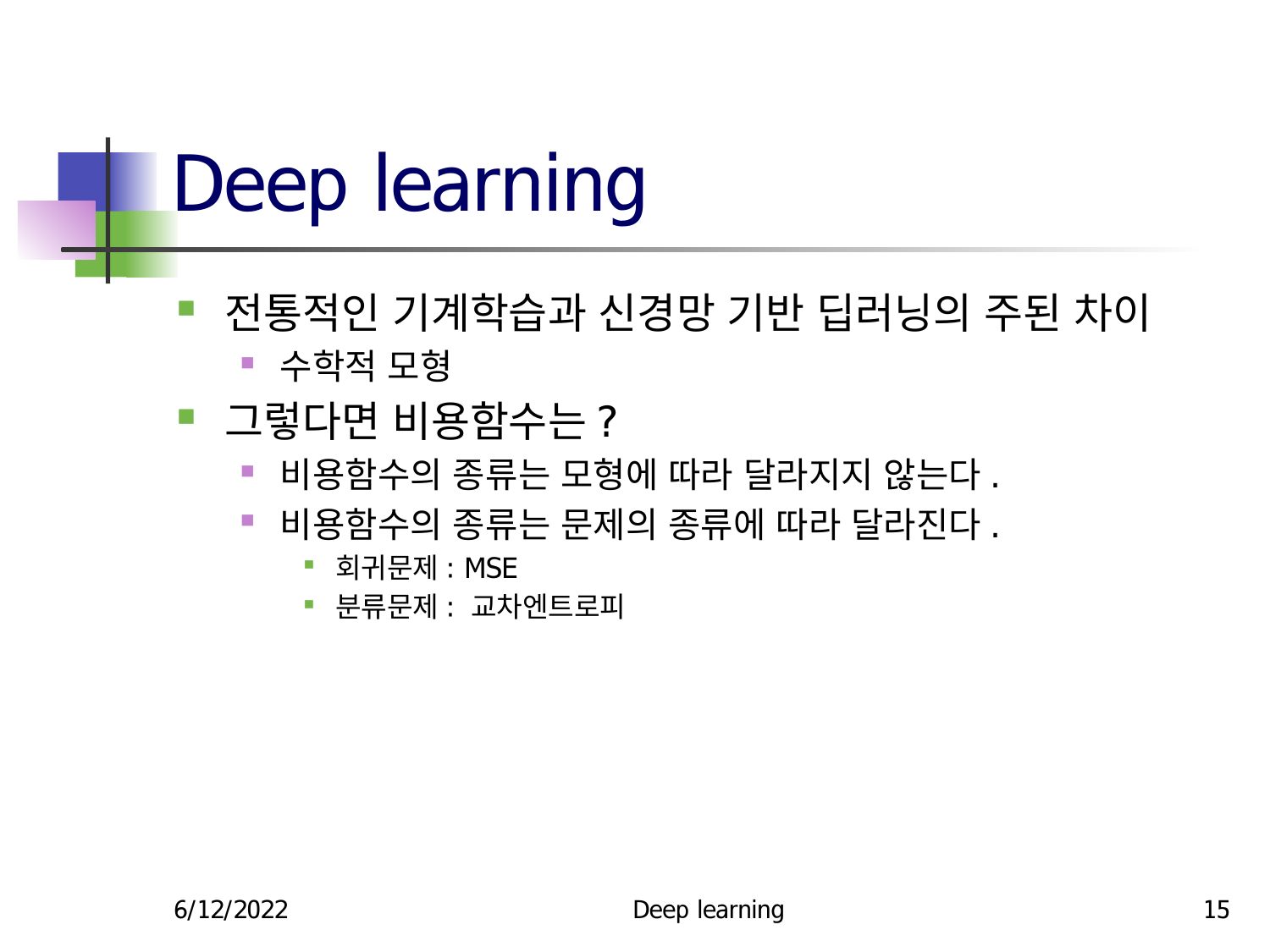

# Deep learning
전통적인 기계학습과 신경망 기반 딥러닝의 주된 차이
수학적 모형
그렇다면 비용함수는?
비용함수의 종류는 모형에 따라 달라지지 않는다.
비용함수의 종류는 문제의 종류에 따라 달라진다.
회귀문제: MSE
분류문제: 교차엔트로피
6/12/2022
Deep learning
15